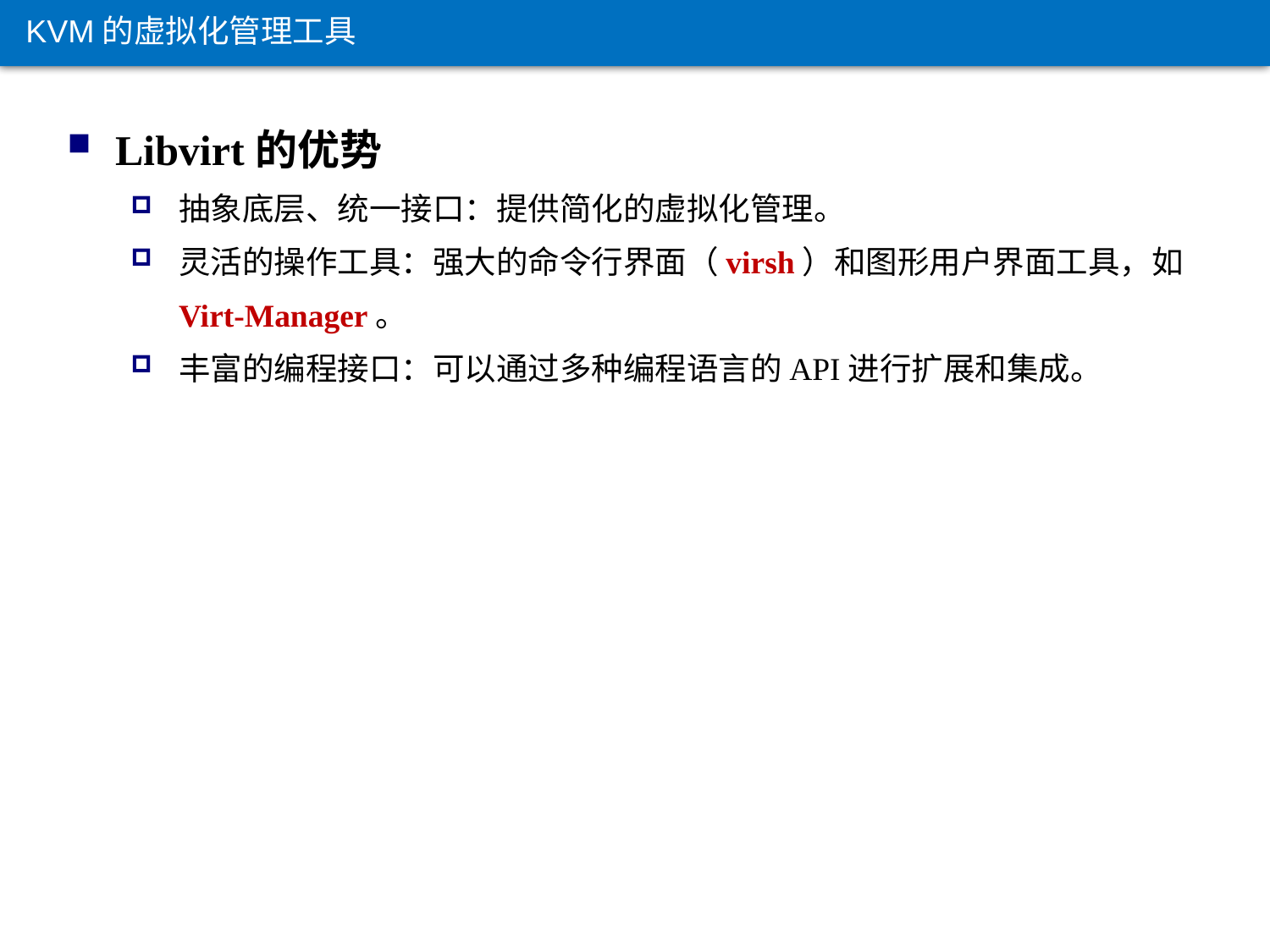

KVM的虚拟化管理工具
Libvirt的优势
抽象底层、统一接口：提供简化的虚拟化管理。
灵活的操作工具：强大的命令行界面（virsh）和图形用户界面工具，如Virt-Manager。
丰富的编程接口：可以通过多种编程语言的API进行扩展和集成。
16